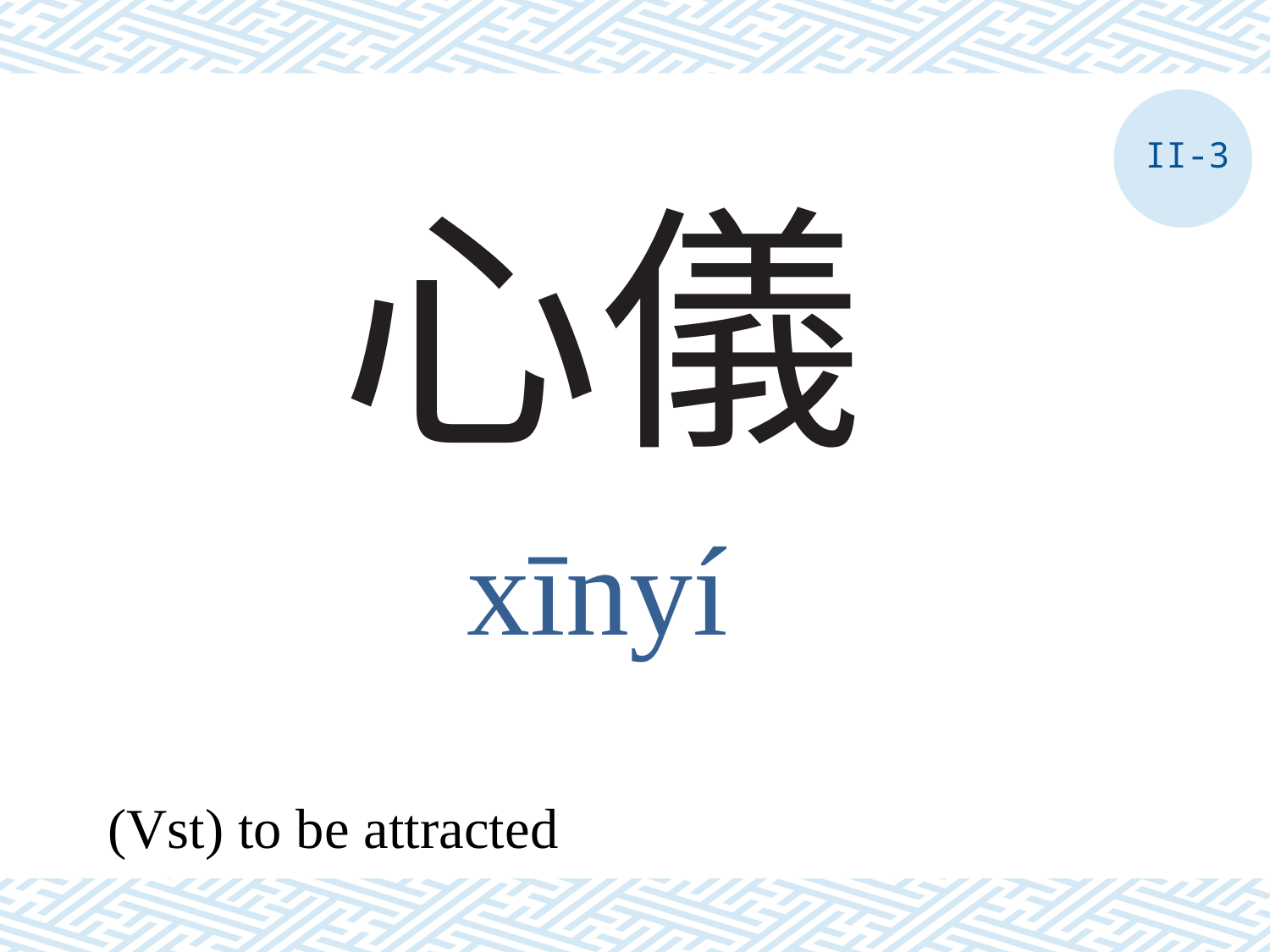

II-3

# 心儀
xīnyí
(Vst) to be attracted